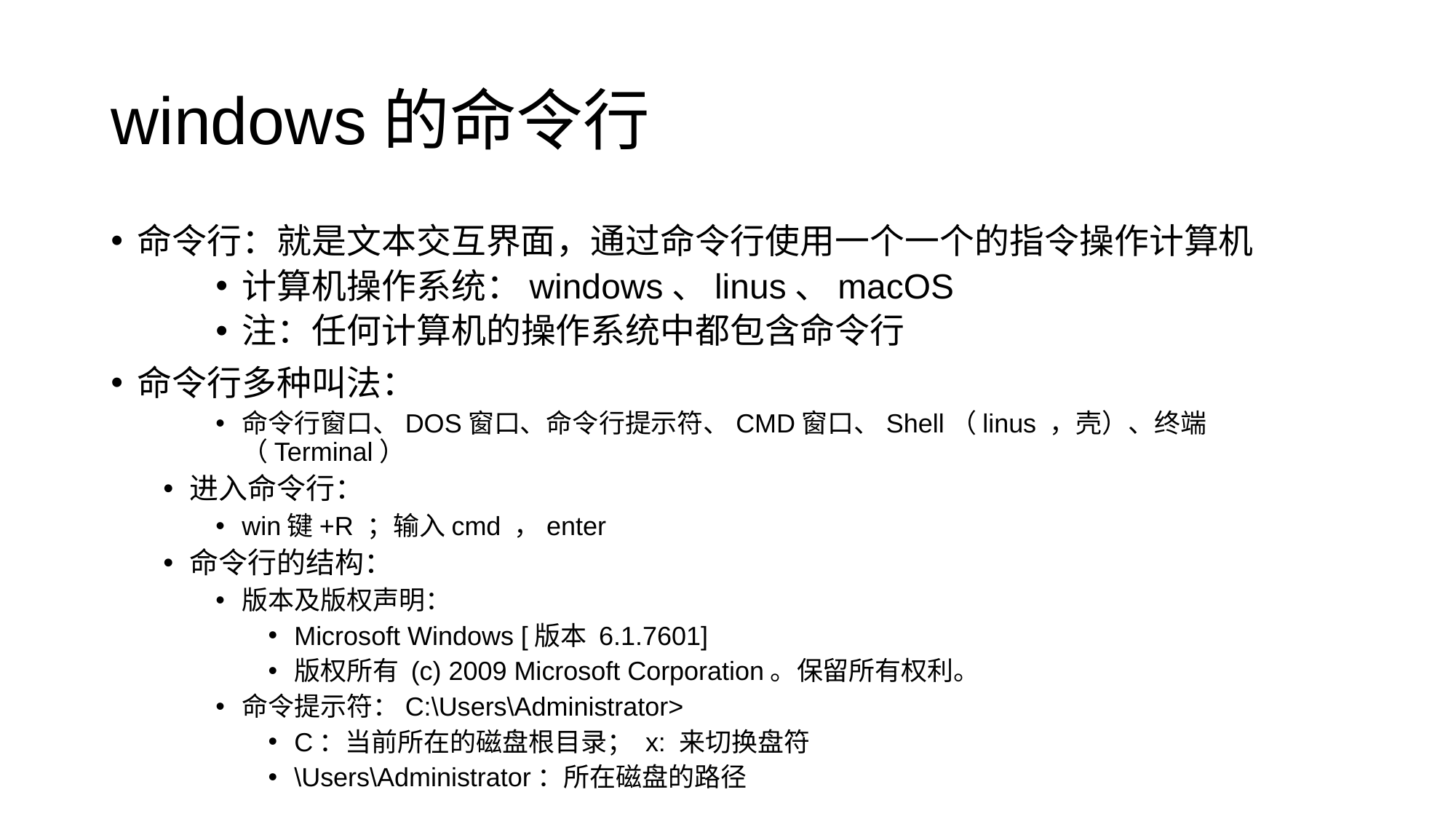

# windows的命令行
命令行：就是文本交互界面，通过命令行使用一个一个的指令操作计算机
计算机操作系统：windows、linus、macOS
注：任何计算机的操作系统中都包含命令行
命令行多种叫法：
命令行窗口、DOS窗口、命令行提示符、CMD窗口、Shell（linus ，壳）、终端（Terminal）
进入命令行：
win键+R ；输入cmd ，enter
命令行的结构：
版本及版权声明：
Microsoft Windows [版本 6.1.7601]
版权所有 (c) 2009 Microsoft Corporation。保留所有权利。
命令提示符：C:\Users\Administrator>
C：当前所在的磁盘根目录； x: 来切换盘符
\Users\Administrator：所在磁盘的路径